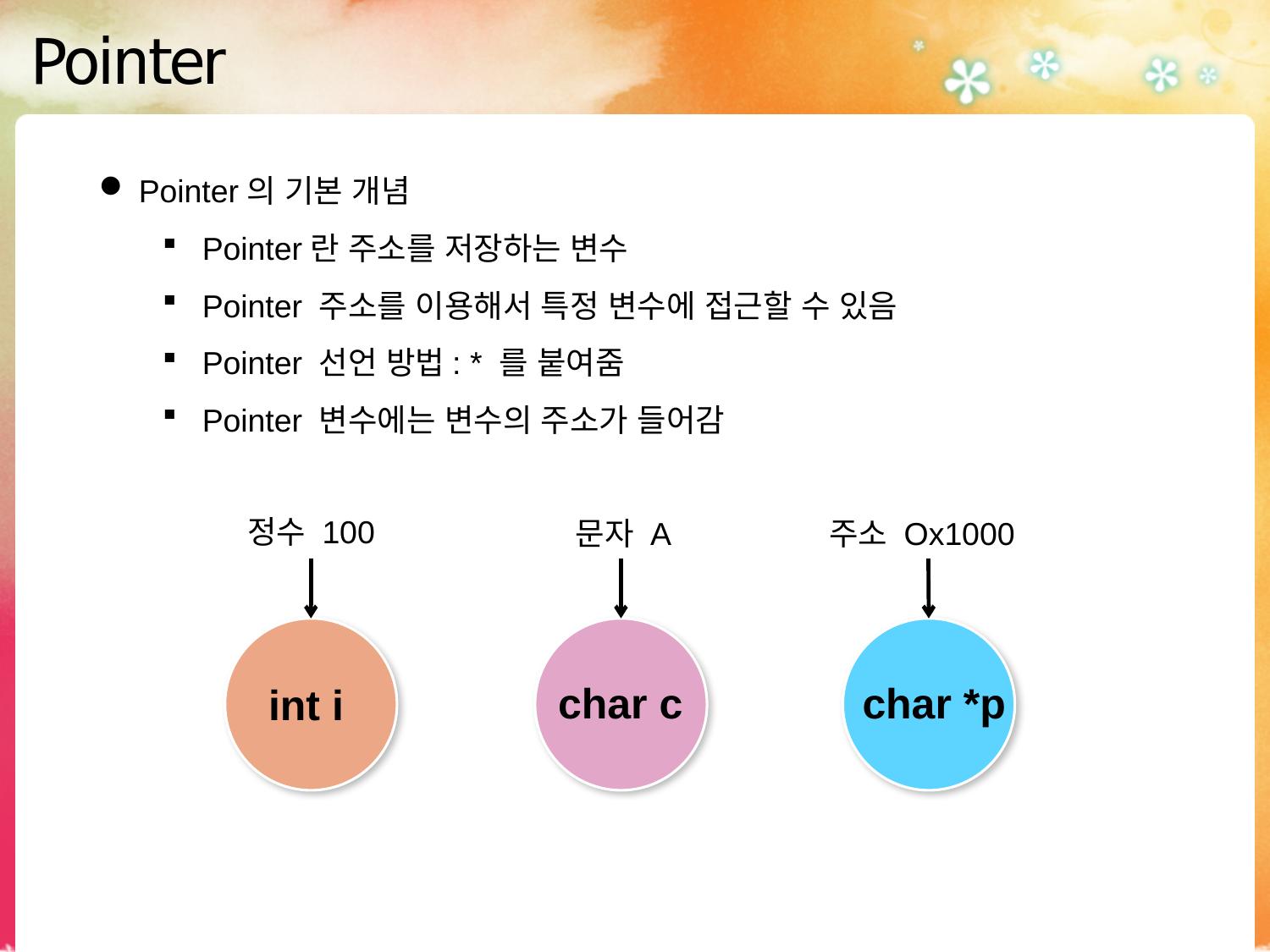

# Pointer
Pointer의 기본 개념
Pointer란 주소를 저장하는 변수
Pointer 주소를 이용해서 특정 변수에 접근할 수 있음
Pointer 선언 방법: * 를 붙여줌
Pointer 변수에는 변수의 주소가 들어감
정수 100
문자 A
주소 Ox1000

char c
char *p
int i